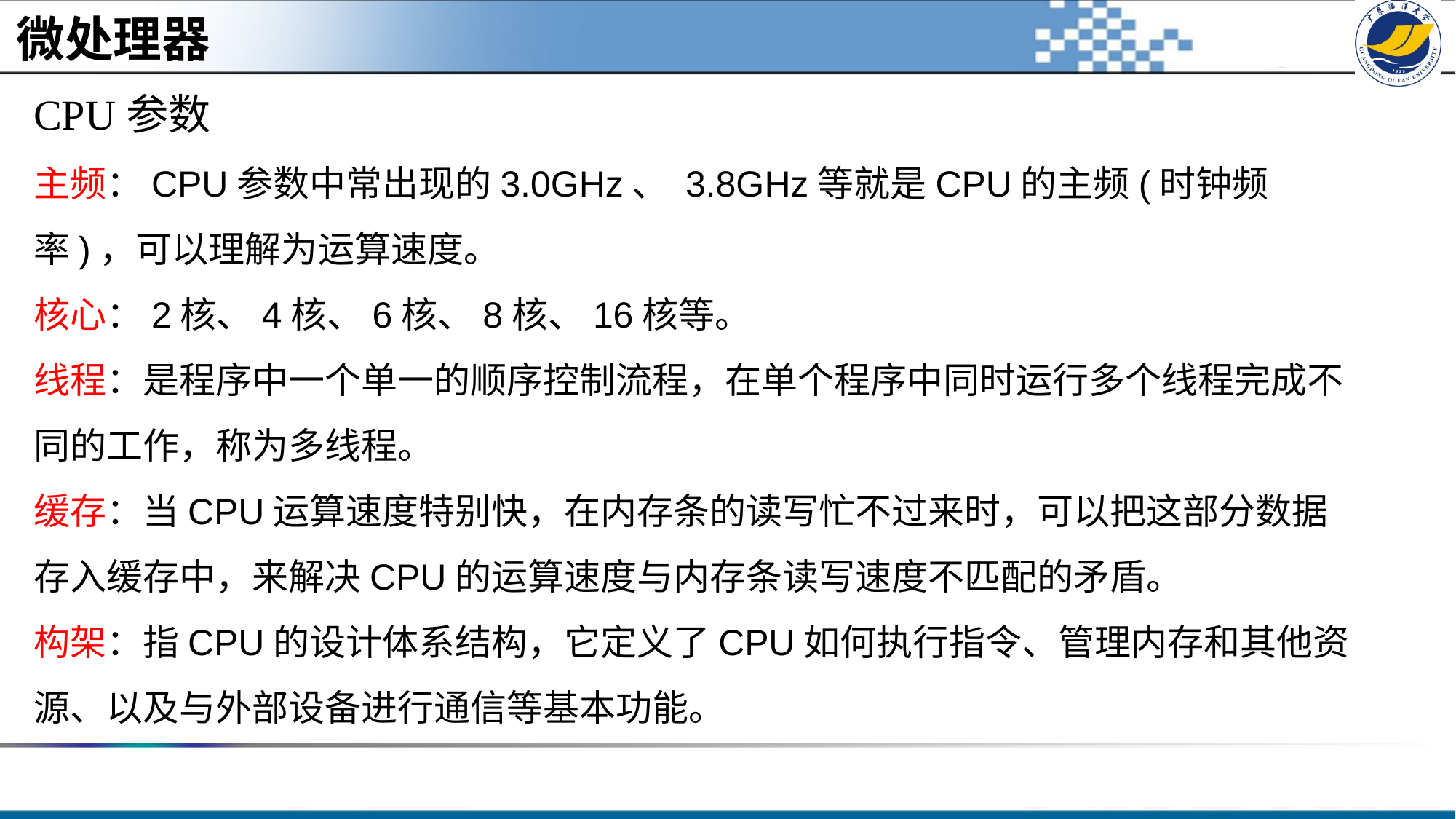

微处理器
CPU参数
主频：CPU参数中常出现的3.0GHz、 3.8GHz等就是CPU的主频(时钟频率)，可以理解为运算速度。
核心：2核、4核、6核、8核、16核等。
线程：是程序中一个单一的顺序控制流程，在单个程序中同时运行多个线程完成不同的工作，称为多线程。
缓存：当CPU运算速度特别快，在内存条的读写忙不过来时，可以把这部分数据存入缓存中，来解决CPU的运算速度与内存条读写速度不匹配的矛盾。
构架：指CPU的设计体系结构，它定义了CPU如何执行指令、管理内存和其他资源、以及与外部设备进行通信等基本功能。
6